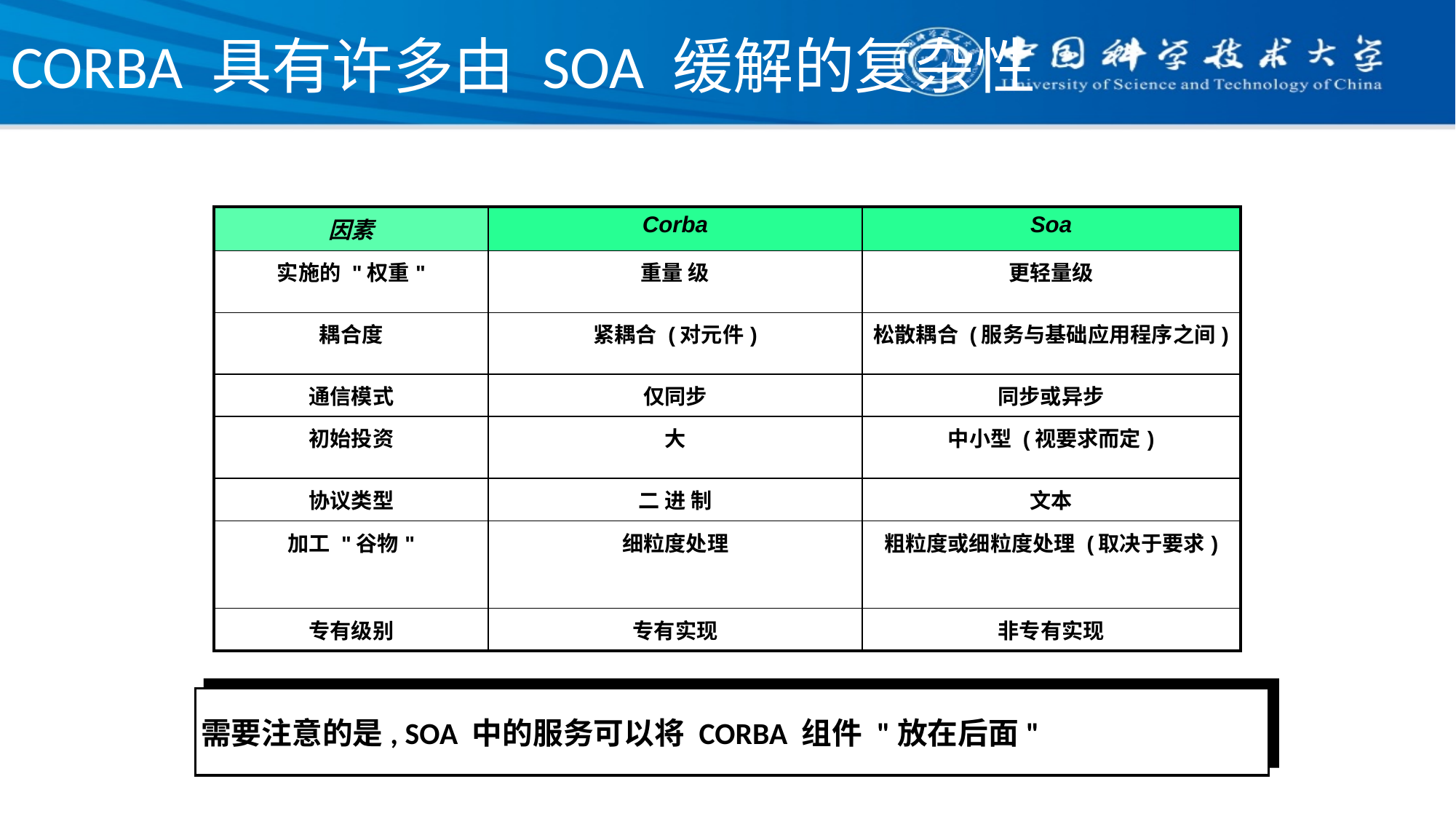

# CORBA 具有许多由 SOA 缓解的复杂性
| 因素 | Corba | Soa |
| --- | --- | --- |
| 实施的 "权重" | 重量 级 | 更轻量级 |
| 耦合度 | 紧耦合 (对元件) | 松散耦合 (服务与基础应用程序之间) |
| 通信模式 | 仅同步 | 同步或异步 |
| 初始投资 | 大 | 中小型 (视要求而定) |
| 协议类型 | 二 进 制 | 文本 |
| 加工 "谷物" | 细粒度处理 | 粗粒度或细粒度处理 (取决于要求) |
| 专有级别 | 专有实现 | 非专有实现 |
需要注意的是, SOA 中的服务可以将 CORBA 组件 "放在后面"